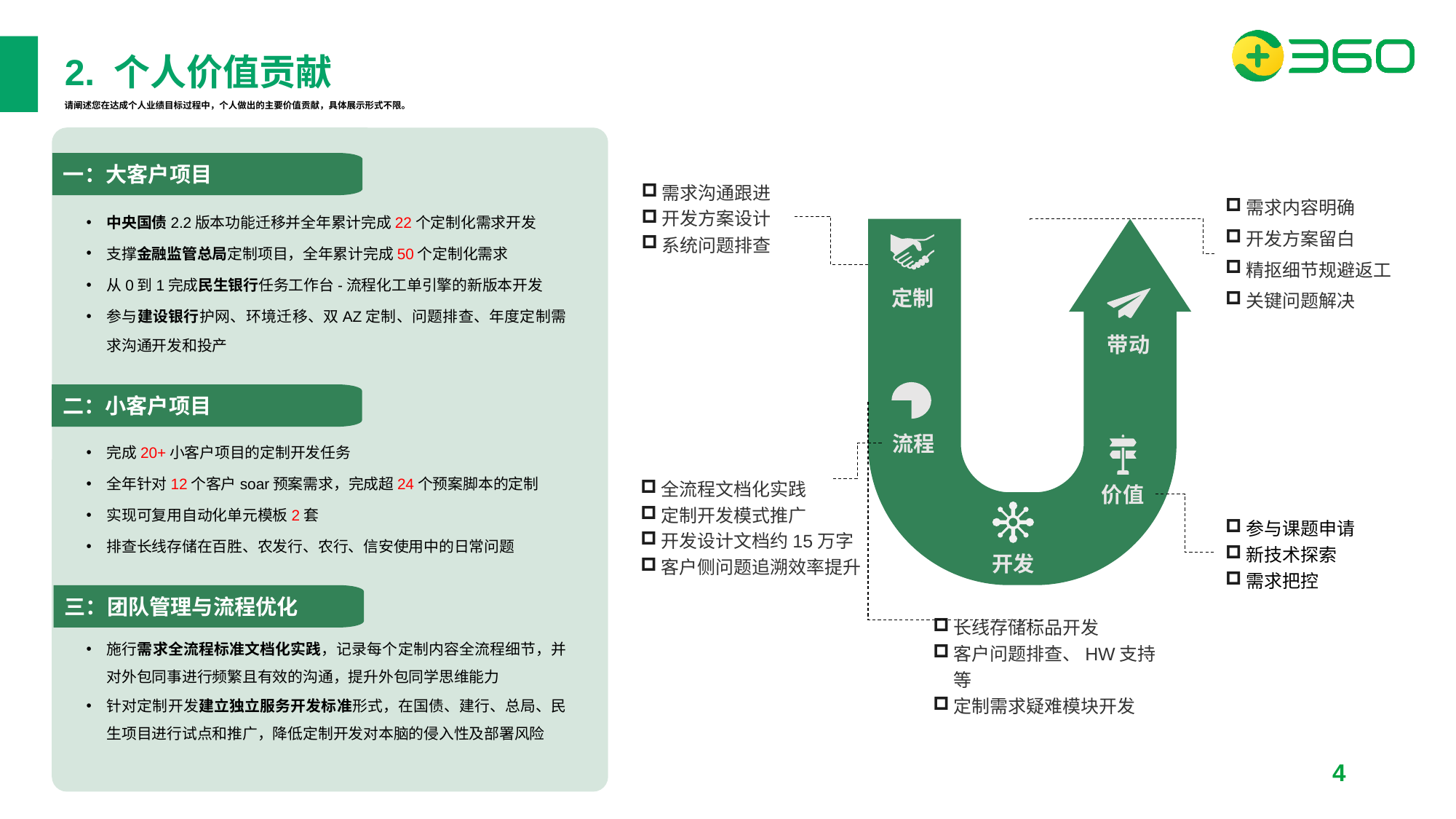

2. 个人价值贡献
请阐述您在达成个人业绩目标过程中，个人做出的主要价值贡献，具体展示形式不限。

一：大客户项目
需求沟通跟进
开发方案设计
系统问题排查
需求内容明确
开发方案留白
精抠细节规避返工
关键问题解决
中央国债2.2版本功能迁移并全年累计完成22个定制化需求开发
支撑金融监管总局定制项目，全年累计完成50个定制化需求
从0到1完成民生银行任务工作台-流程化工单引擎的新版本开发
参与建设银行护网、环境迁移、双AZ定制、问题排查、年度定制需求沟通开发和投产

定制

带动

二：小客户项目
流程
完成20+小客户项目的定制开发任务
全年针对12个客户soar预案需求，完成超24个预案脚本的定制
实现可复用自动化单元模板2套
排查长线存储在百胜、农发行、农行、信安使用中的日常问题

全流程文档化实践
定制开发模式推广
开发设计文档约15万字
客户侧问题追溯效率提升
价值
参与课题申请
新技术探索
需求把控

开发
三：团队管理与流程优化
长线存储标品开发
客户问题排查、HW支持等
定制需求疑难模块开发
施行需求全流程标准文档化实践，记录每个定制内容全流程细节，并对外包同事进行频繁且有效的沟通，提升外包同学思维能力
针对定制开发建立独立服务开发标准形式，在国债、建行、总局、民生项目进行试点和推广，降低定制开发对本脑的侵入性及部署风险